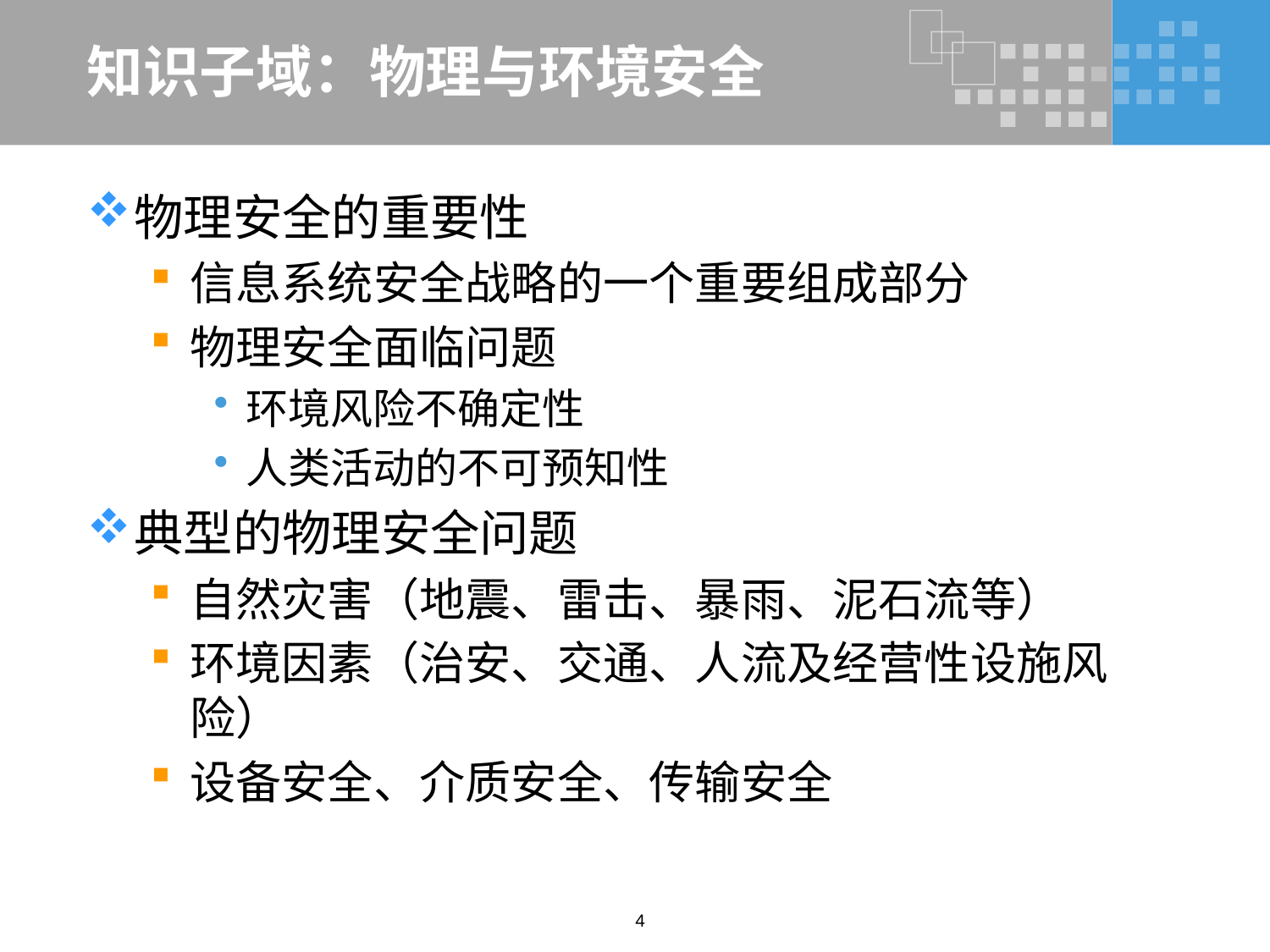

# 知识子域：物理与环境安全
物理安全的重要性
信息系统安全战略的一个重要组成部分
物理安全面临问题
环境风险不确定性
人类活动的不可预知性
典型的物理安全问题
自然灾害（地震、雷击、暴雨、泥石流等）
环境因素（治安、交通、人流及经营性设施风险）
设备安全、介质安全、传输安全
4